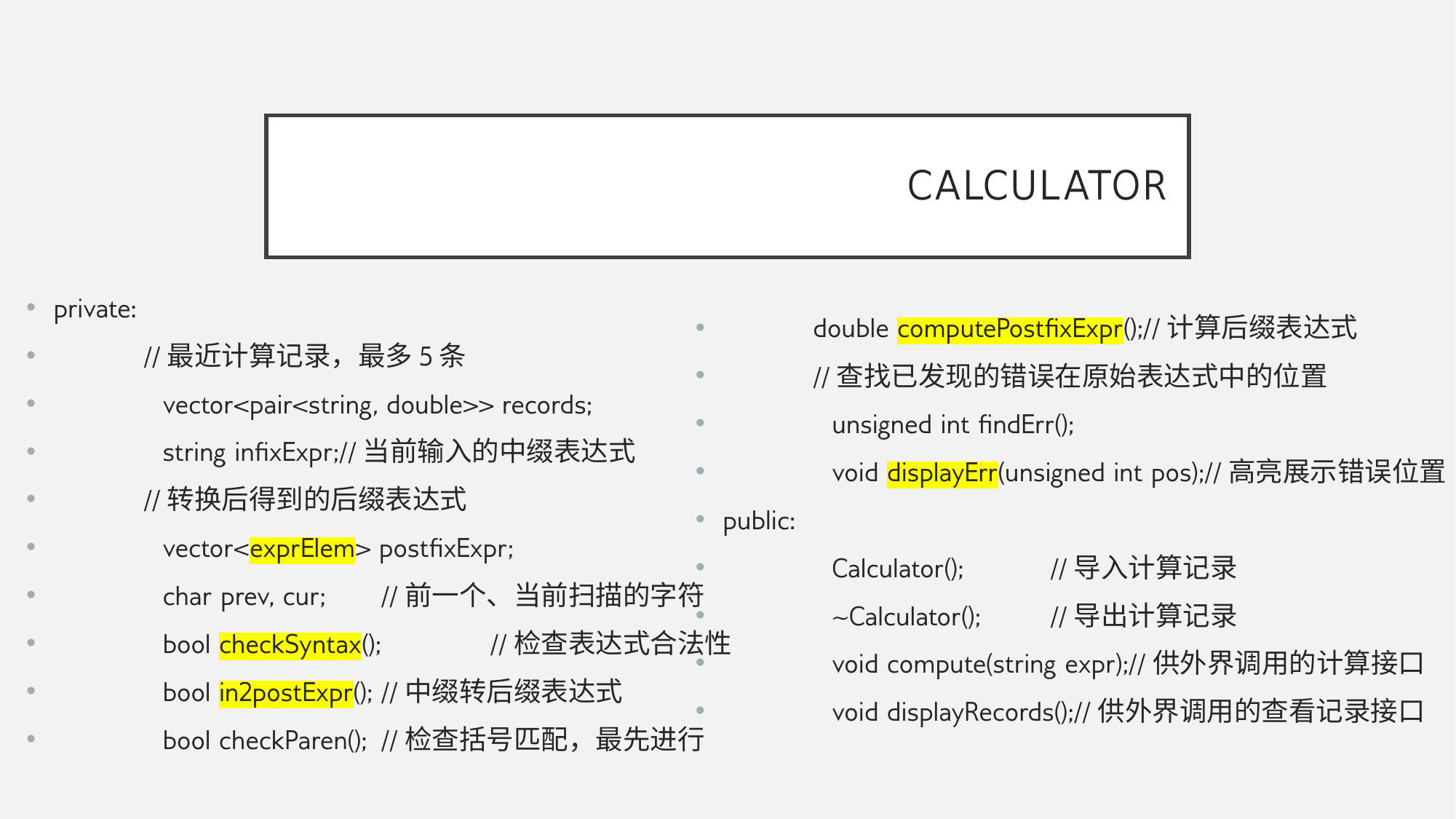

# Calculator

           double computePostfixExpr();//计算后缀表达式
           //查找已发现的错误在原始表达式中的位置
	unsigned int findErr();
	void displayErr(unsigned int pos);//高亮展示错误位置
public:
	Calculator();	//导入计算记录
	~Calculator();	//导出计算记录
	void compute(string expr);//供外界调用的计算接口
	void displayRecords();//供外界调用的查看记录接口
private:
           //最近计算记录，最多5条
	vector<pair<string, double>> records;
	string infixExpr;//当前输入的中缀表达式
           //转换后得到的后缀表达式
	vector<exprElem> postfixExpr;
	char prev, cur;	//前一个、当前扫描的字符
	bool checkSyntax();	//检查表达式合法性
	bool in2postExpr();	//中缀转后缀表达式
	bool checkParen();	//检查括号匹配，最先进行